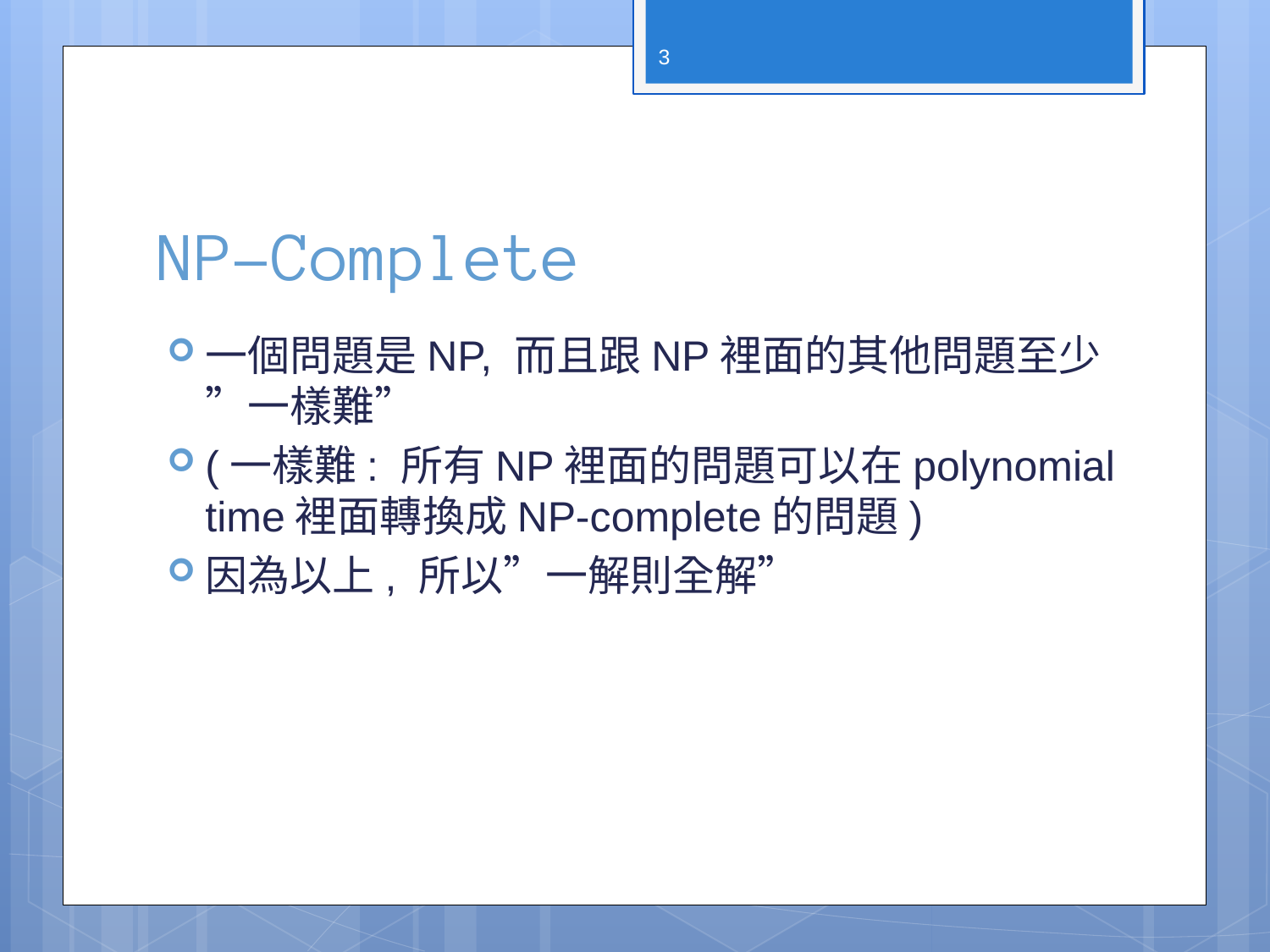

3
# NP-Complete
一個問題是NP, 而且跟NP裡面的其他問題至少”一樣難”
(一樣難: 所有NP裡面的問題可以在polynomial time裡面轉換成NP-complete的問題)
因為以上, 所以”一解則全解”